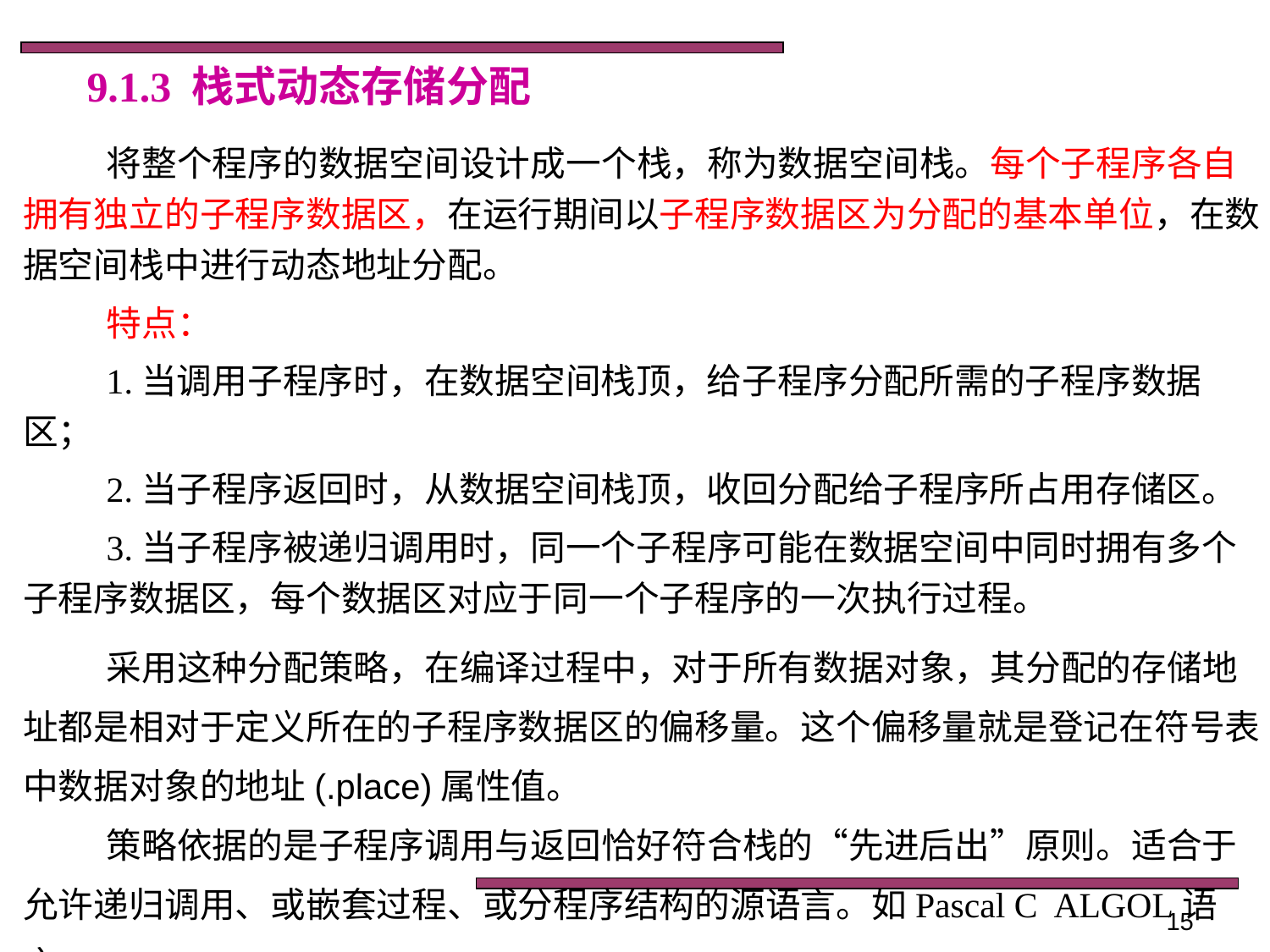

9.1.3 栈式动态存储分配
将整个程序的数据空间设计成一个栈，称为数据空间栈。每个子程序各自拥有独立的子程序数据区，在运行期间以子程序数据区为分配的基本单位，在数据空间栈中进行动态地址分配。
特点：
1.当调用子程序时，在数据空间栈顶，给子程序分配所需的子程序数据区；
2.当子程序返回时，从数据空间栈顶，收回分配给子程序所占用存储区。
3.当子程序被递归调用时，同一个子程序可能在数据空间中同时拥有多个子程序数据区，每个数据区对应于同一个子程序的一次执行过程。
采用这种分配策略，在编译过程中，对于所有数据对象，其分配的存储地址都是相对于定义所在的子程序数据区的偏移量。这个偏移量就是登记在符号表中数据对象的地址(.place)属性值。
策略依据的是子程序调用与返回恰好符合栈的“先进后出”原则。适合于允许递归调用、或嵌套过程、或分程序结构的源语言。如Pascal C  ALGOL语言。
15